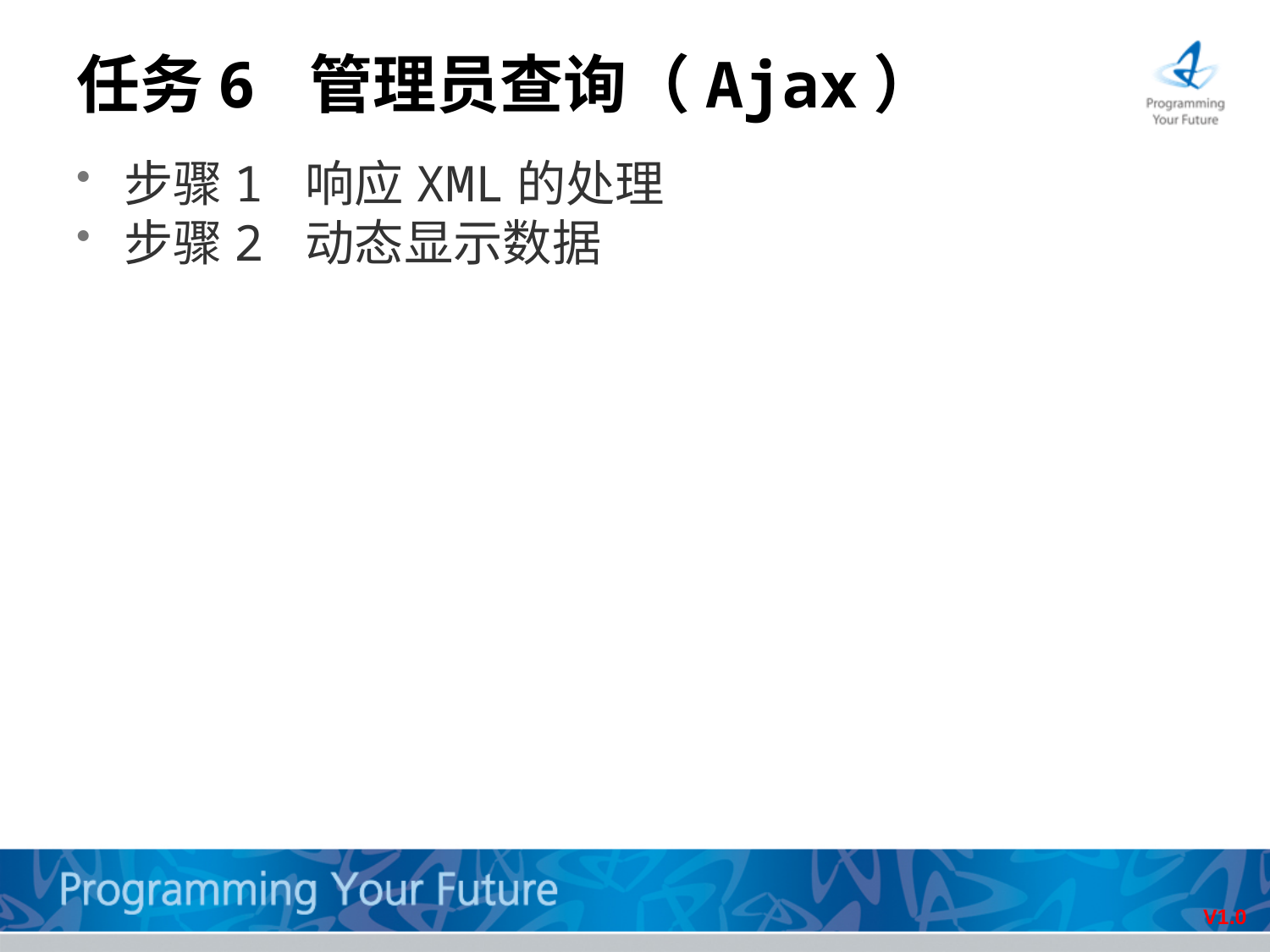

# 任务6 管理员查询（Ajax）
步骤1 响应XML的处理
步骤2 动态显示数据